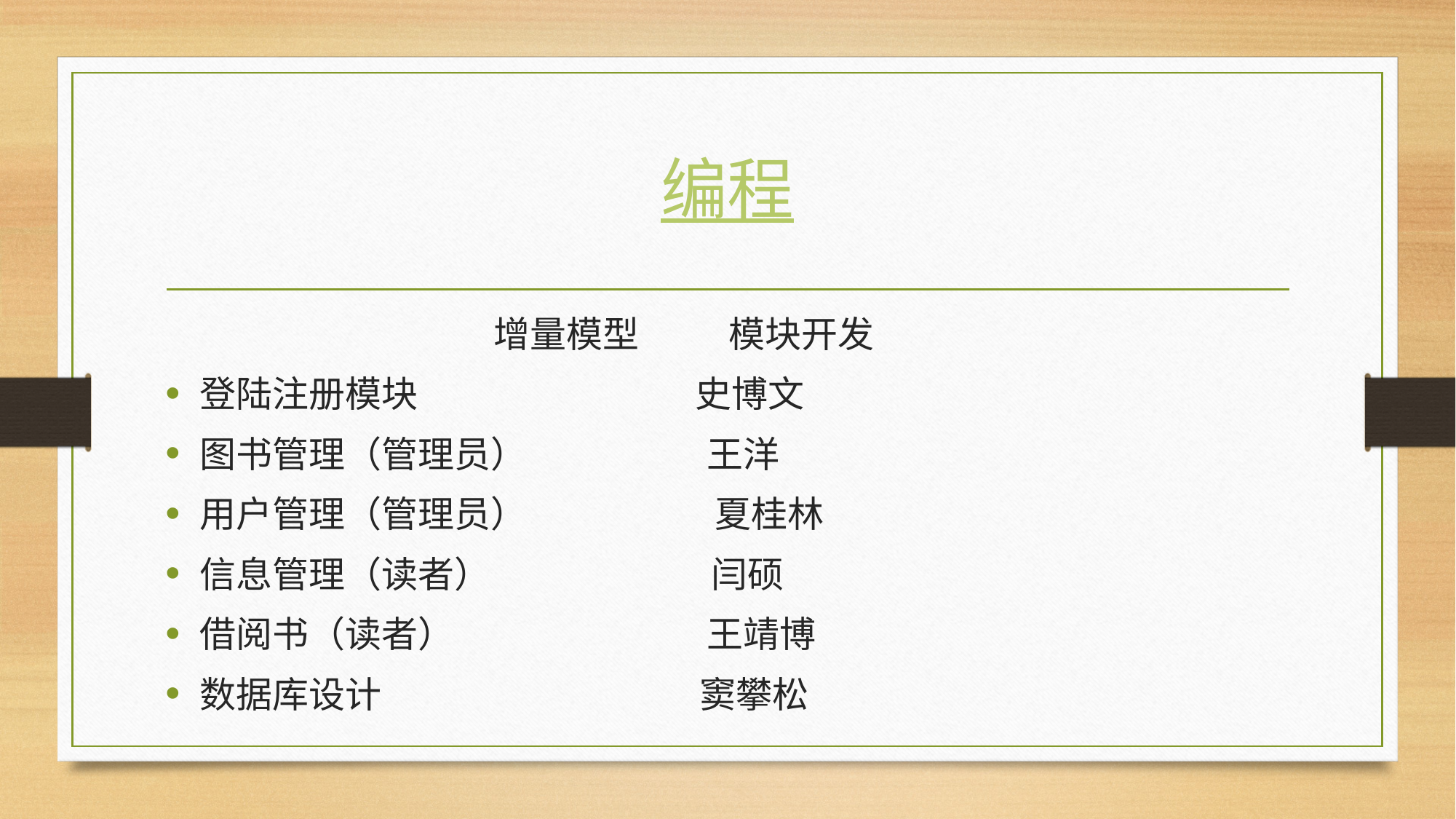

# 编程
                                       增量模型           模块开发
登陆注册模块                                  史博文
图书管理（管理员）                      王洋
用户管理（管理员）                       夏桂林
信息管理（读者）                           闫硕
借阅书（读者）                               王靖博
数据库设计                                       窦攀松